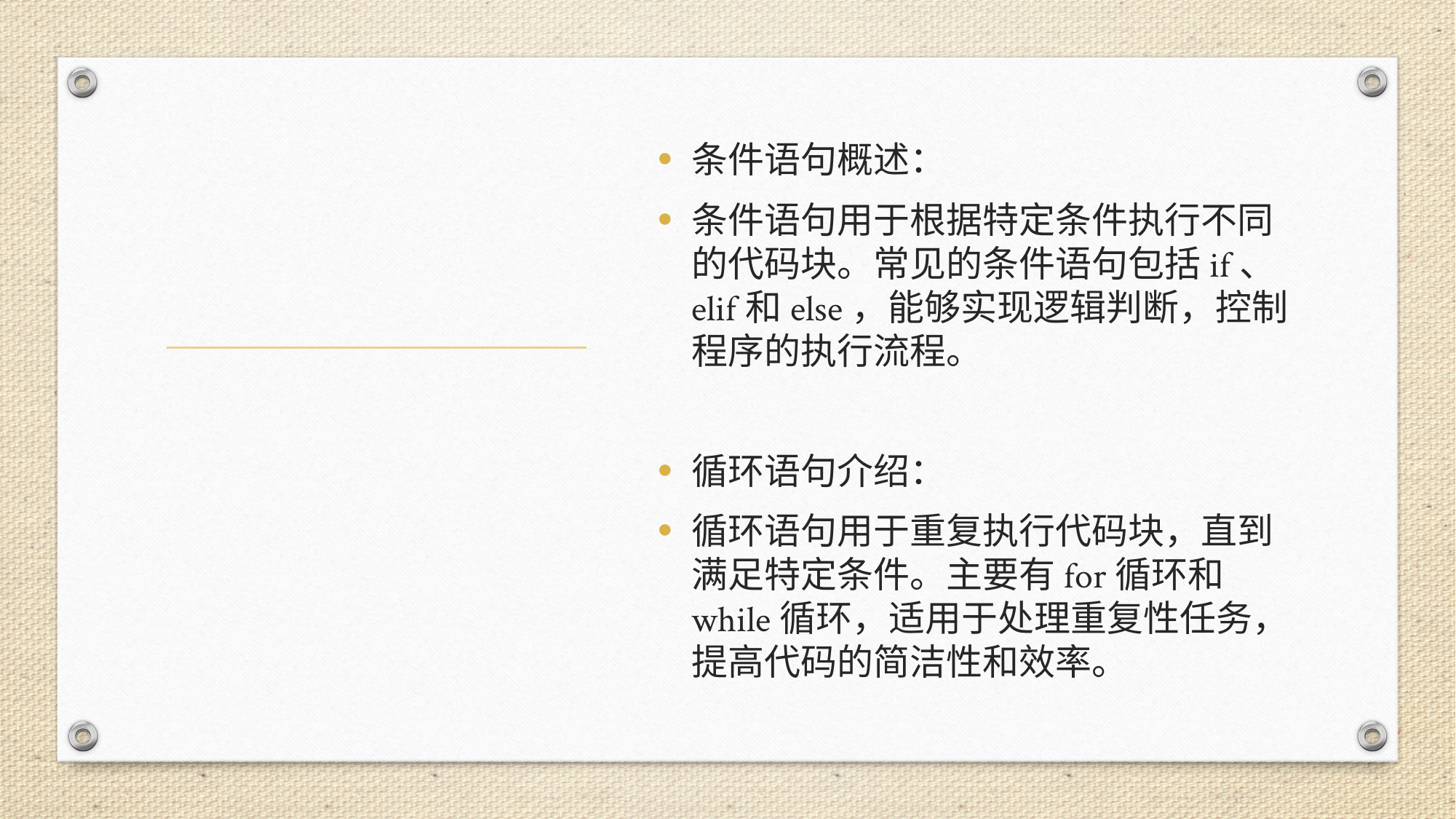

条件语句概述：
条件语句用于根据特定条件执行不同的代码块。常见的条件语句包括if、elif和else，能够实现逻辑判断，控制程序的执行流程。

循环语句介绍：
循环语句用于重复执行代码块，直到满足特定条件。主要有for循环和while循环，适用于处理重复性任务，提高代码的简洁性和效率。
#